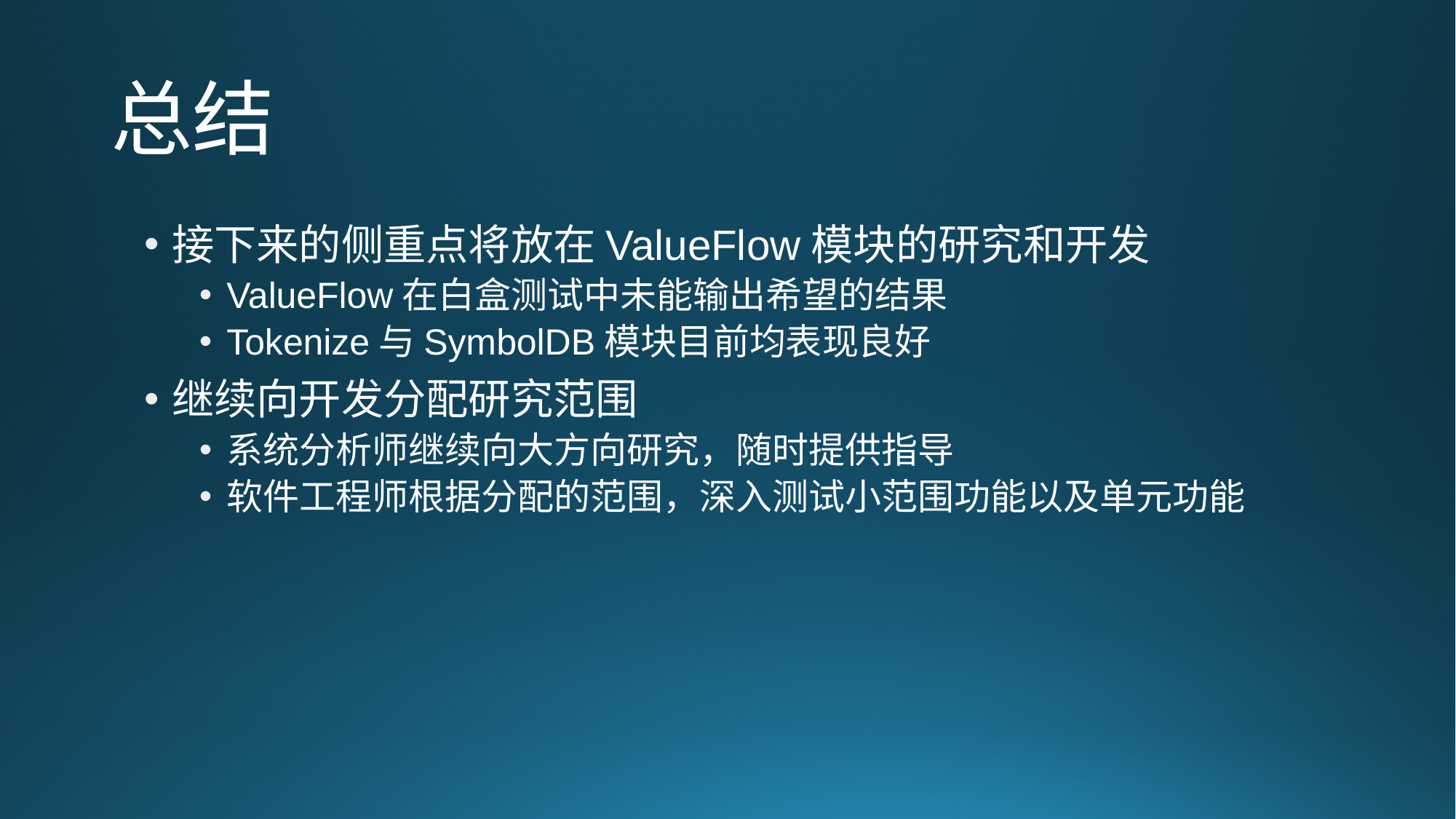

# 总结
接下来的侧重点将放在ValueFlow模块的研究和开发
ValueFlow在白盒测试中未能输出希望的结果
Tokenize与SymbolDB模块目前均表现良好
继续向开发分配研究范围
系统分析师继续向大方向研究，随时提供指导
软件工程师根据分配的范围，深入测试小范围功能以及单元功能